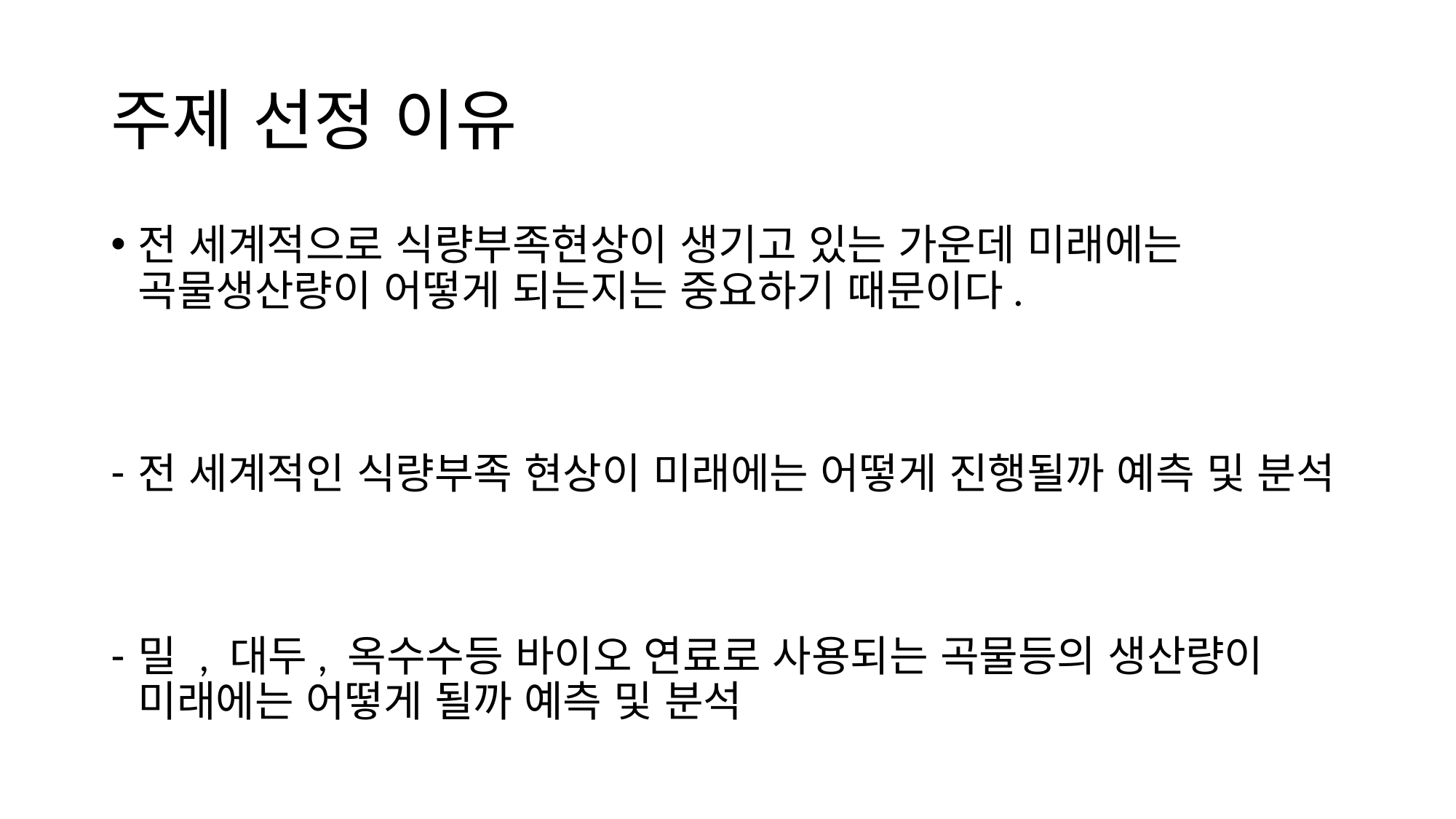

# 주제 선정 이유
전 세계적으로 식량부족현상이 생기고 있는 가운데 미래에는 곡물생산량이 어떻게 되는지는 중요하기 때문이다.

전 세계적인 식량부족 현상이 미래에는 어떻게 진행될까 예측 및 분석

밀 , 대두, 옥수수등 바이오 연료로 사용되는 곡물등의 생산량이 미래에는 어떻게 될까 예측 및 분석